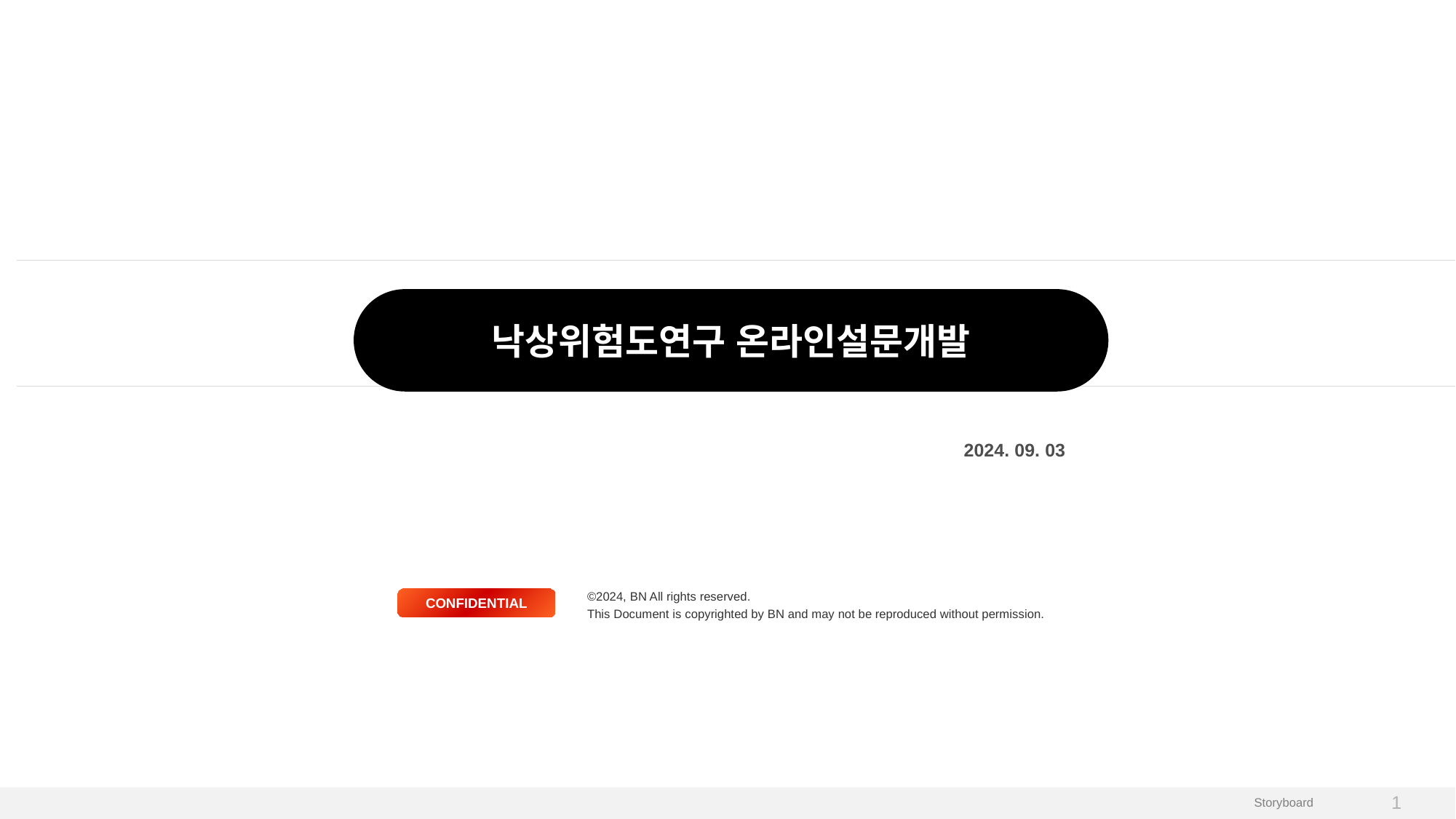

낙상위험도연구 온라인설문개발
2024. 09. 03
©2024, BN All rights reserved.
This Document is copyrighted by BN and may not be reproduced without permission.
CONFIDENTIAL
1